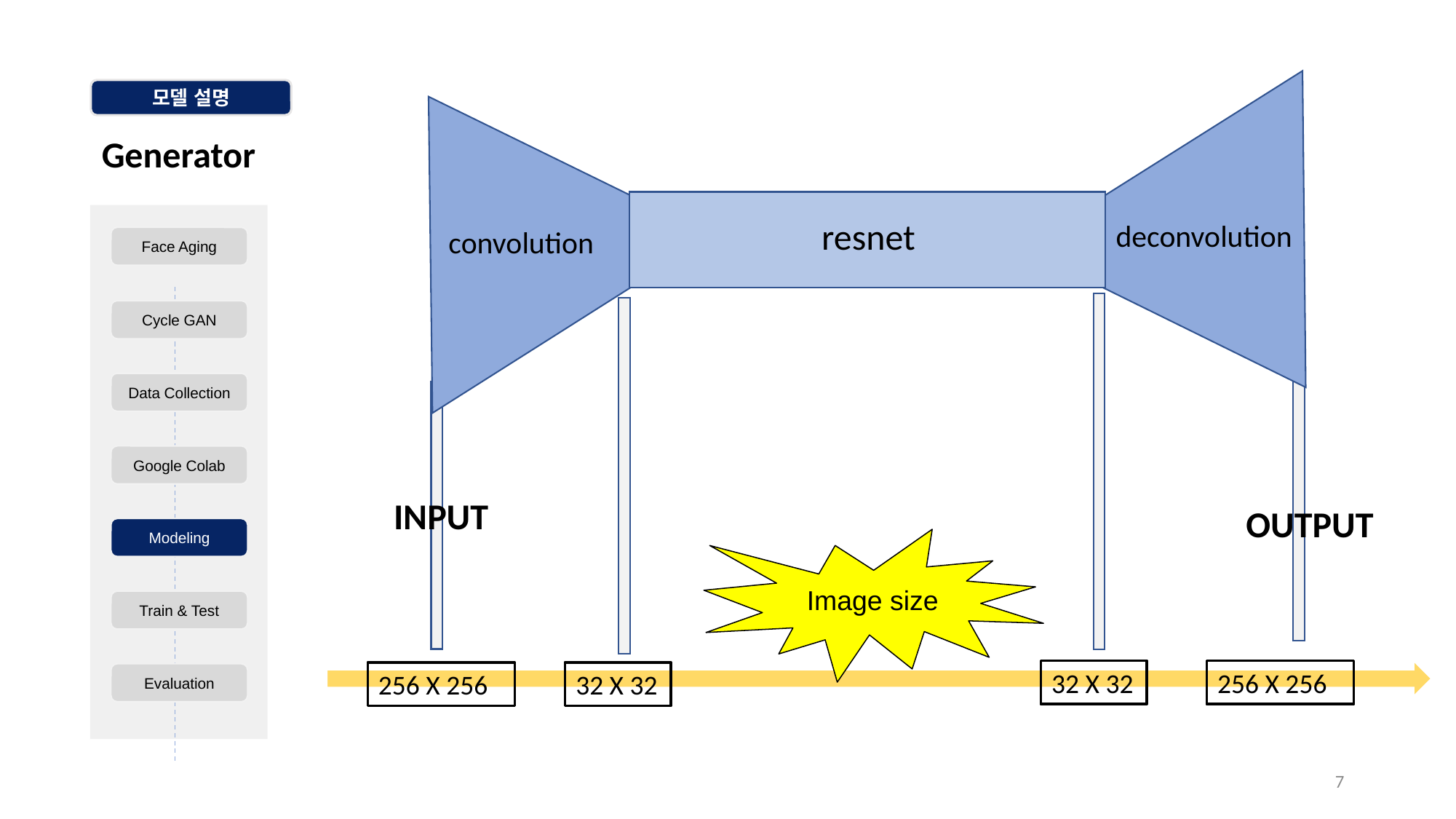

모델 설명

Generator

resnet
deconvolution
convolution
Face Aging
Cycle GAN
Data Collection
Google Colab

INPUT

OUTPUT
Modeling

Image size

Train & Test
32 X 32
256 X 256

256 X 256
32 X 32
Evaluation
7